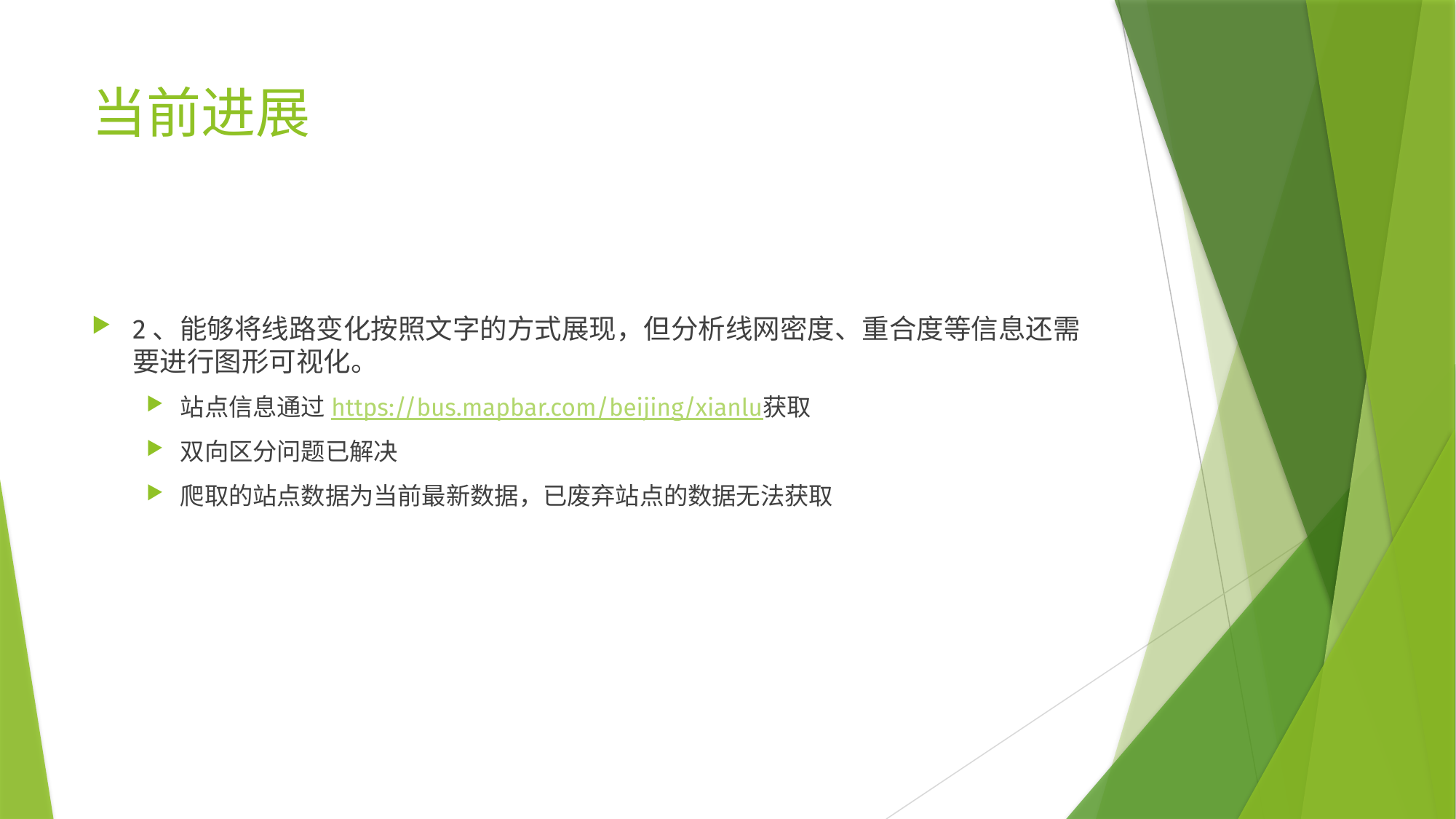

# 当前进展

2、能够将线路变化按照文字的方式展现，但分析线网密度、重合度等信息还需要进行图形可视化。
站点信息通过https://bus.mapbar.com/beijing/xianlu获取
双向区分问题已解决
爬取的站点数据为当前最新数据，已废弃站点的数据无法获取